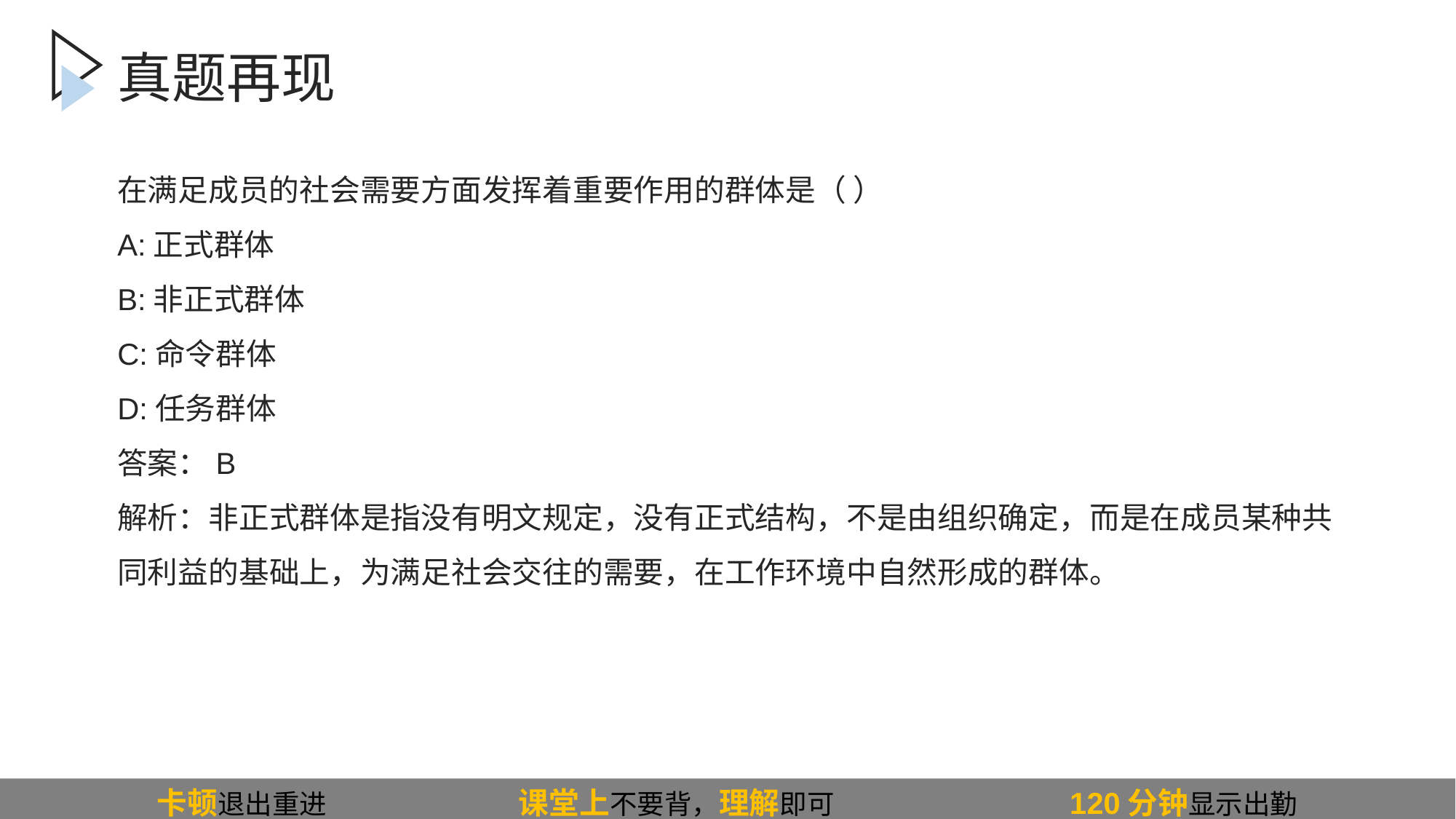

真题再现
# 在满足成员的社会需要方面发挥着重要作用的群体是（ ）
A:正式群体
B:非正式群体
C:命令群体
D:任务群体
答案：B
解析：非正式群体是指没有明文规定，没有正式结构，不是由组织确定，而是在成员某种共同利益的基础上，为满足社会交往的需要，在工作环境中自然形成的群体。